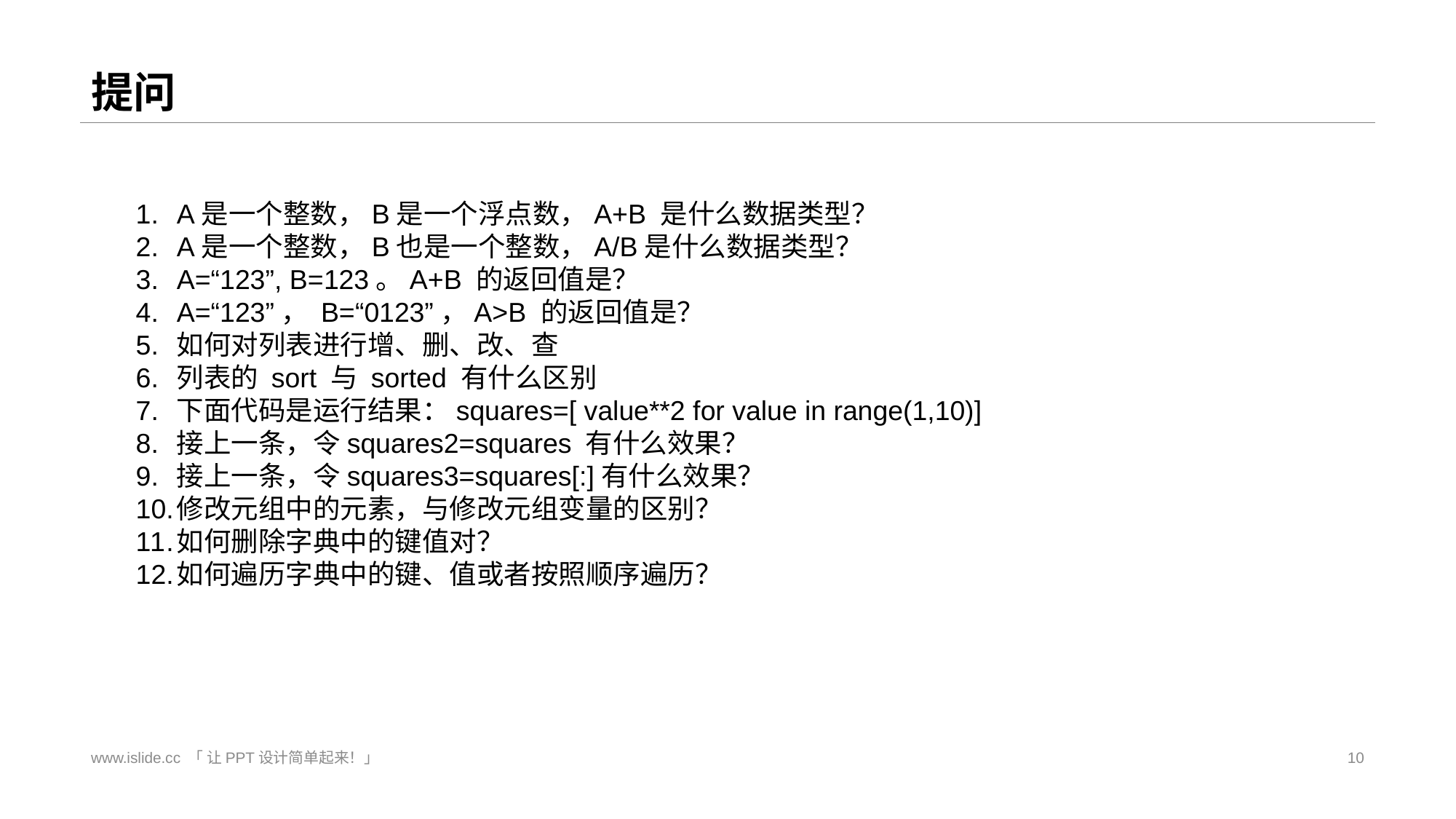

# 提问
A是一个整数，B是一个浮点数，A+B 是什么数据类型？
A是一个整数，B也是一个整数，A/B是什么数据类型？
A=“123”, B=123。A+B 的返回值是？
A=“123”， B=“0123”，A>B 的返回值是？
如何对列表进行增、删、改、查
列表的 sort 与 sorted 有什么区别
下面代码是运行结果：squares=[ value**2 for value in range(1,10)]
接上一条，令squares2=squares 有什么效果？
接上一条，令squares3=squares[:]有什么效果？
修改元组中的元素，与修改元组变量的区别？
如何删除字典中的键值对？
如何遍历字典中的键、值或者按照顺序遍历？

www.islide.cc 「 让PPT设计简单起来！」
10